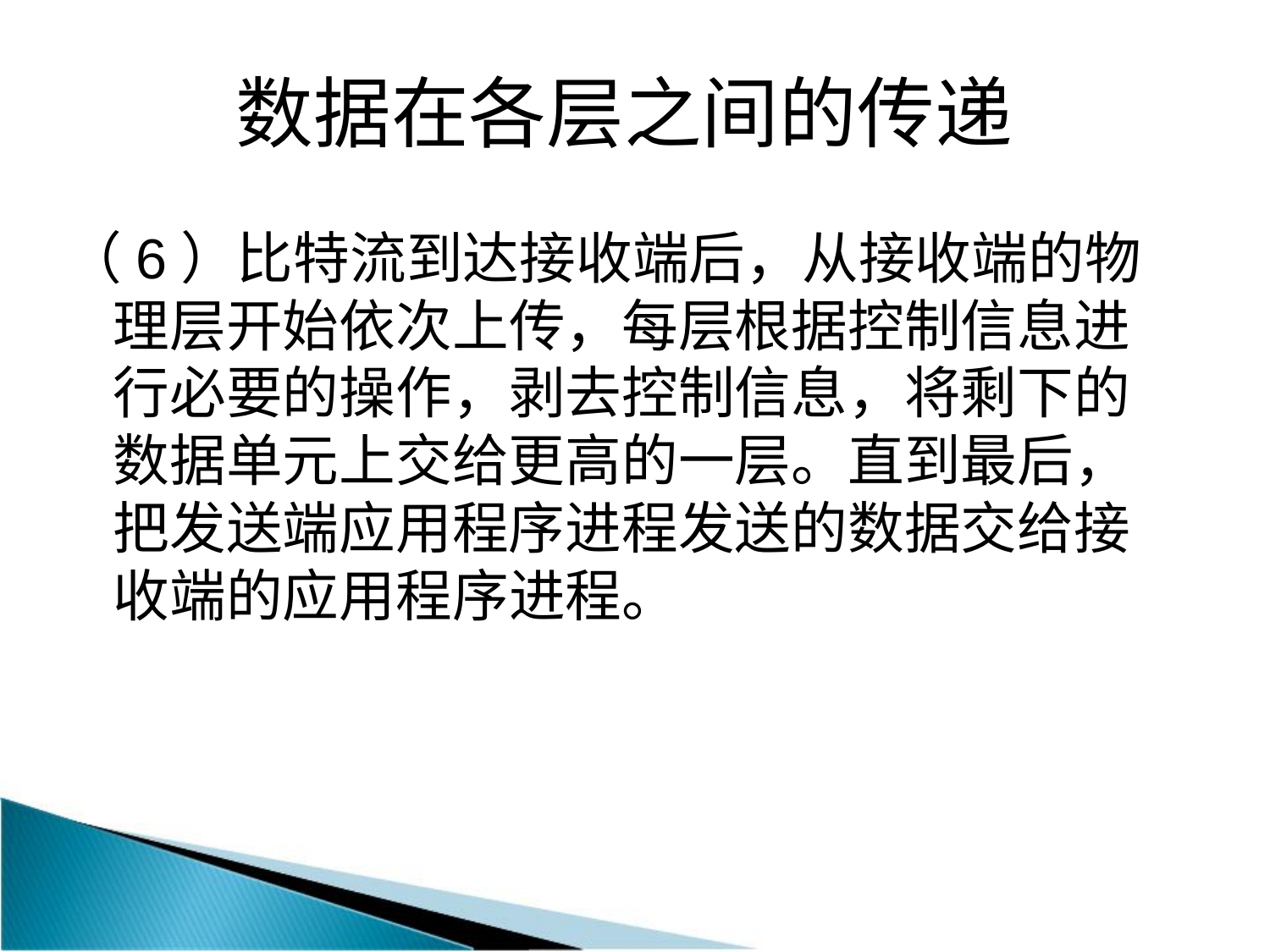

# 数据在各层之间的传递
（6）比特流到达接收端后，从接收端的物理层开始依次上传，每层根据控制信息进行必要的操作，剥去控制信息，将剩下的数据单元上交给更高的一层。直到最后，把发送端应用程序进程发送的数据交给接收端的应用程序进程。